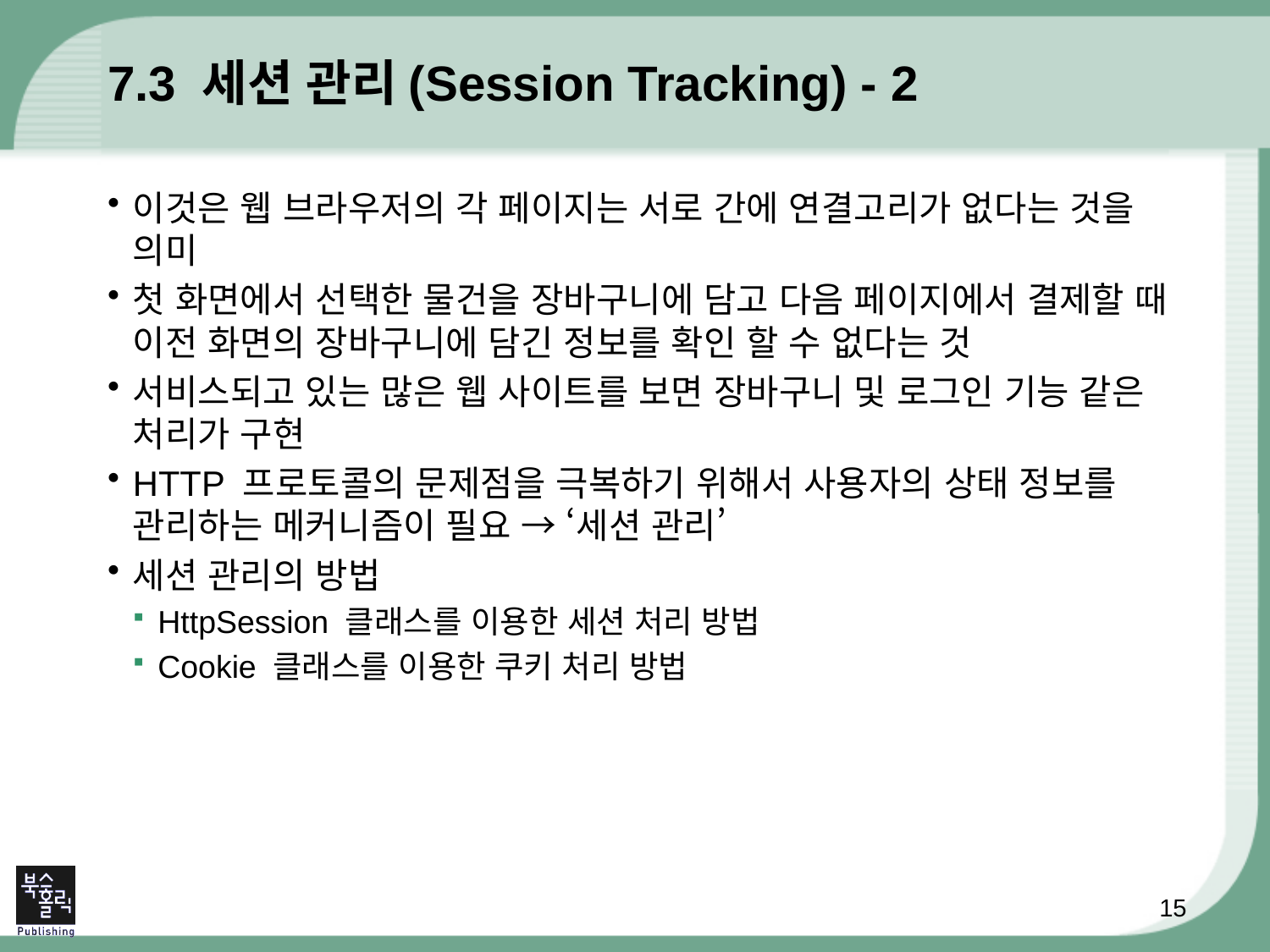

# 7.3 세션 관리(Session Tracking) - 2
이것은 웹 브라우저의 각 페이지는 서로 간에 연결고리가 없다는 것을 의미
첫 화면에서 선택한 물건을 장바구니에 담고 다음 페이지에서 결제할 때 이전 화면의 장바구니에 담긴 정보를 확인 할 수 없다는 것
서비스되고 있는 많은 웹 사이트를 보면 장바구니 및 로그인 기능 같은 처리가 구현
HTTP 프로토콜의 문제점을 극복하기 위해서 사용자의 상태 정보를 관리하는 메커니즘이 필요 → ‘세션 관리’
세션 관리의 방법
HttpSession 클래스를 이용한 세션 처리 방법
Cookie 클래스를 이용한 쿠키 처리 방법
15